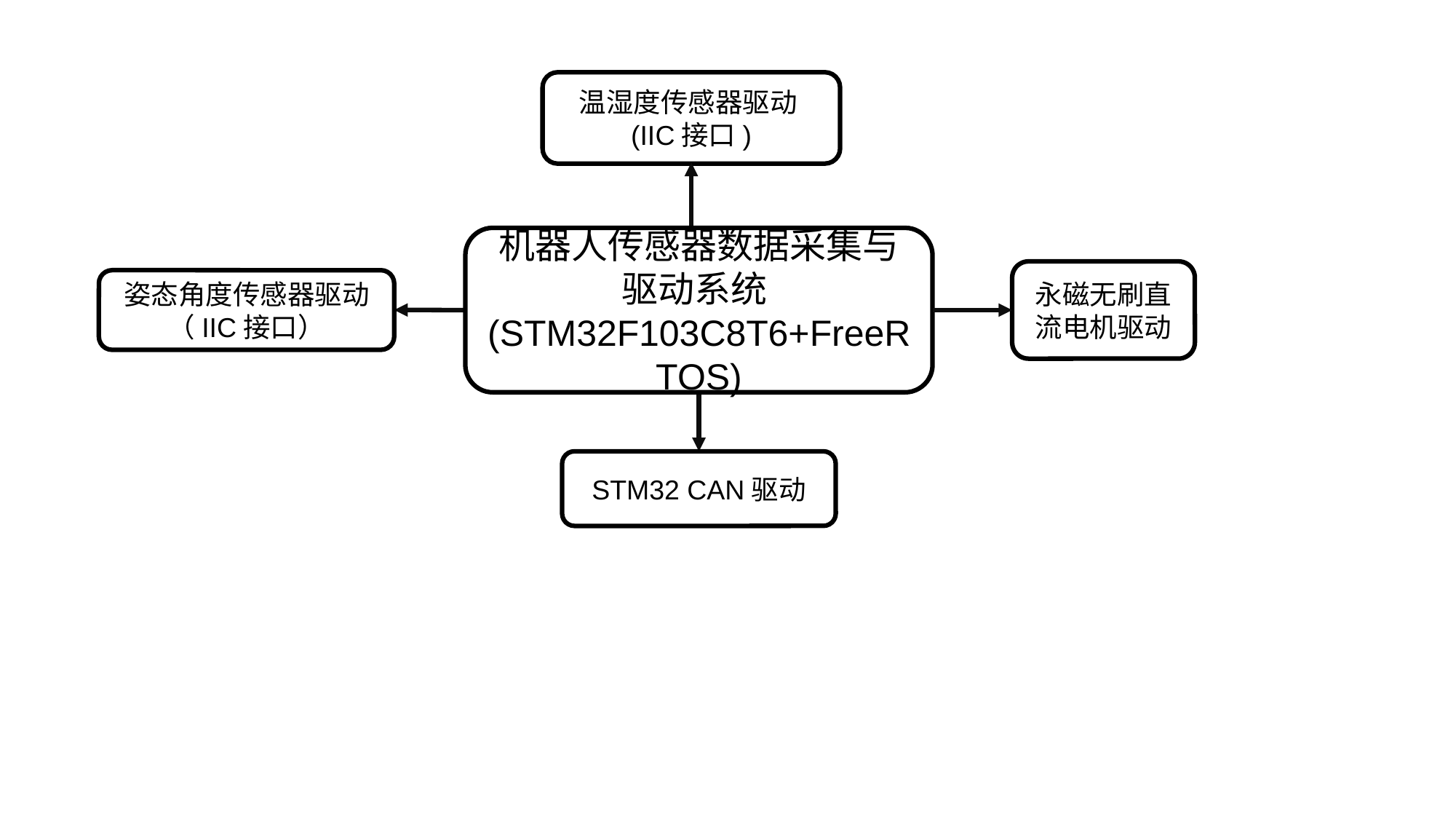

温湿度传感器驱动(IIC接口)
机器人传感器数据采集与驱动系统(STM32F103C8T6+FreeRTOS)
永磁无刷直流电机驱动
姿态角度传感器驱动（IIC接口）
STM32 CAN驱动